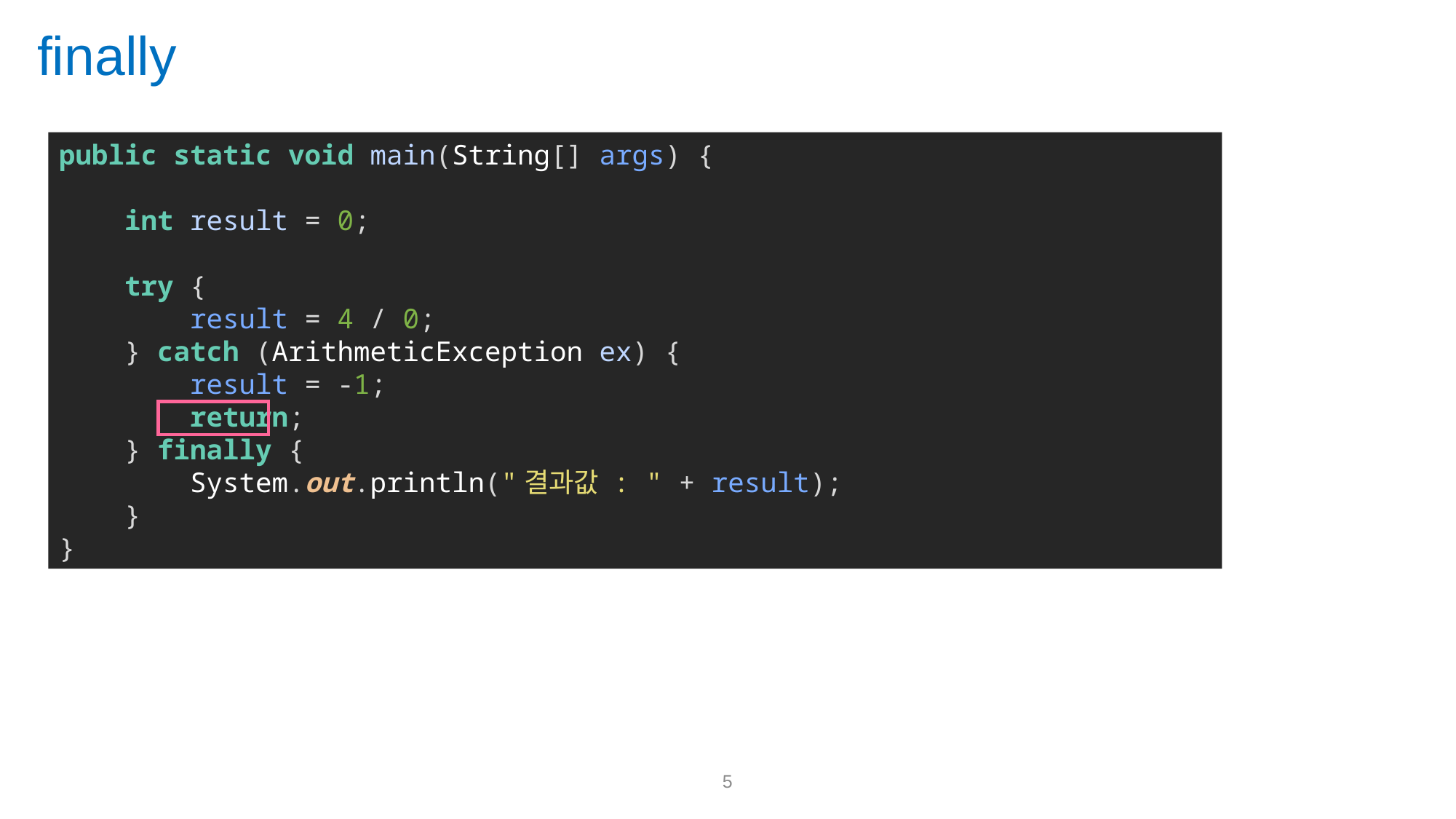

finally
public static void main(String[] args) {

    int result = 0;

    try {
        result = 4 / 0;
    } catch (ArithmeticException ex) {
        result = -1;
        return;
    } finally {
        System.out.println("결과값 : " + result);
    }
}

5